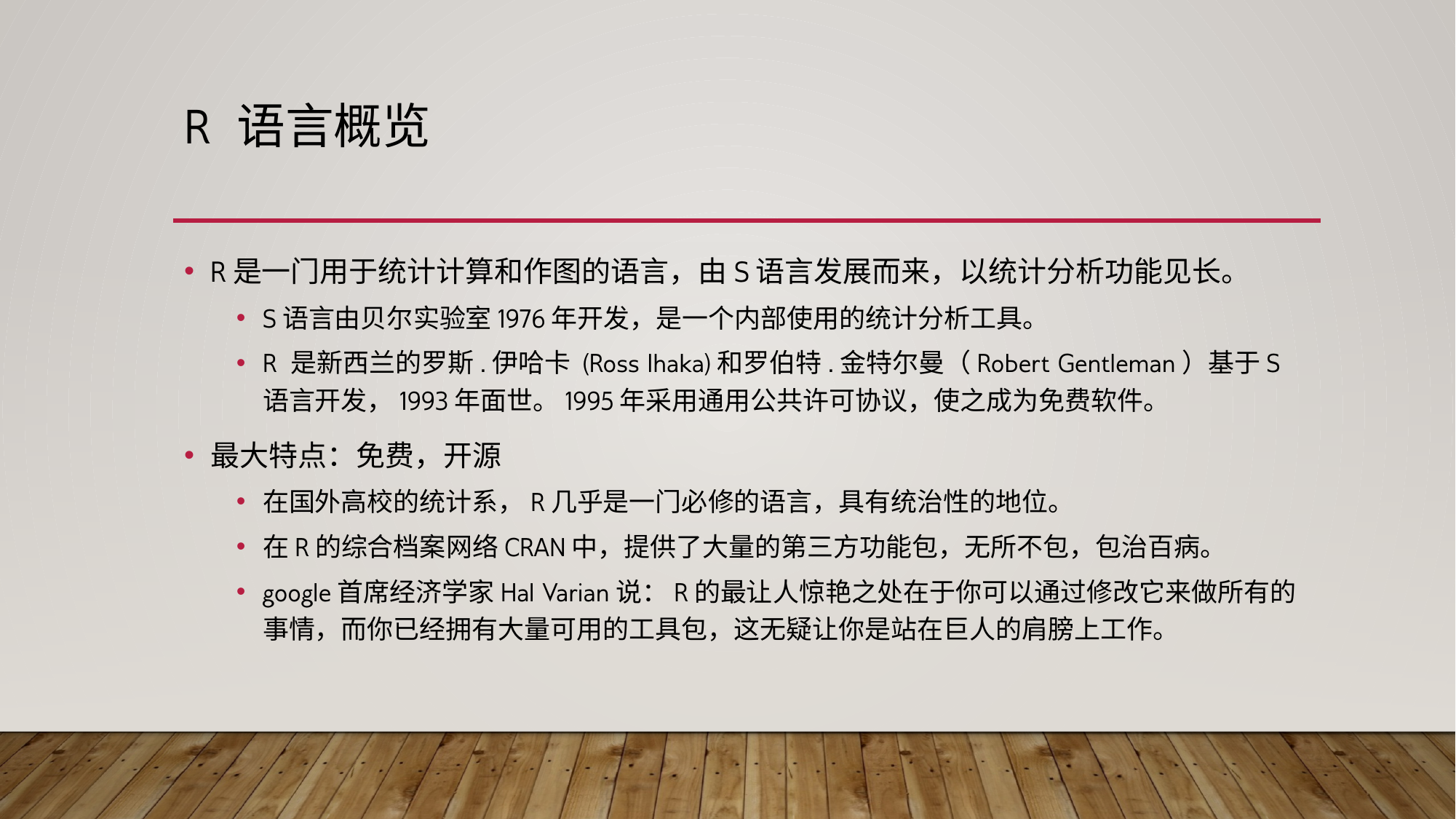

# R 语言概览
R是一门用于统计计算和作图的语言，由S语言发展而来，以统计分析功能见长。
S语言由贝尔实验室1976年开发，是一个内部使用的统计分析工具。
R 是新西兰的罗斯.伊哈卡 (Ross Ihaka)和罗伯特.金特尔曼（Robert Gentleman）基于S语言开发，1993年面世。1995年采用通用公共许可协议，使之成为免费软件。
最大特点：免费，开源
在国外高校的统计系，R几乎是一门必修的语言，具有统治性的地位。
在R的综合档案网络CRAN中，提供了大量的第三方功能包，无所不包，包治百病。
google首席经济学家Hal Varian说：R的最让人惊艳之处在于你可以通过修改它来做所有的事情，而你已经拥有大量可用的工具包，这无疑让你是站在巨人的肩膀上工作。